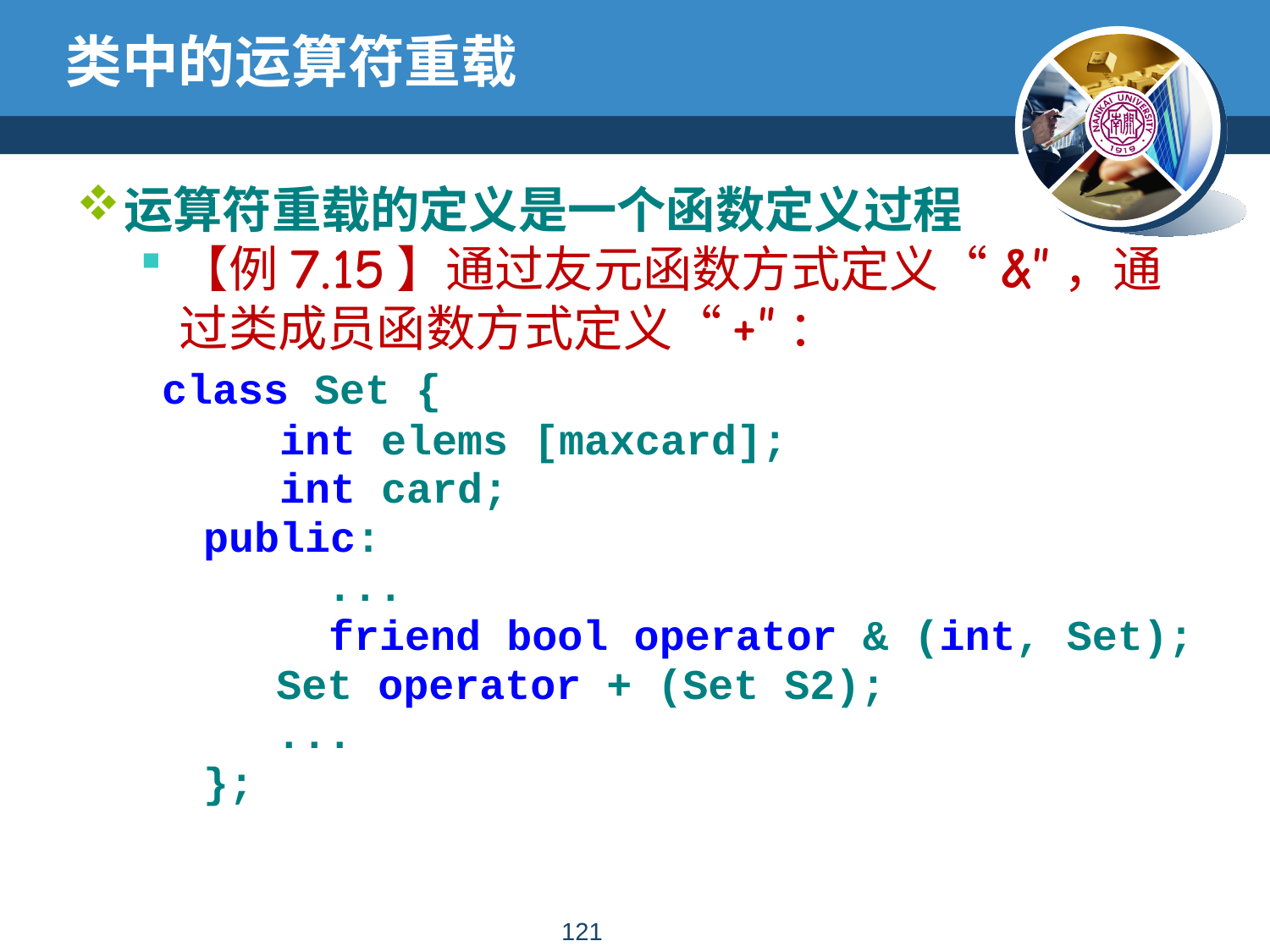

# 类中的运算符重载
运算符重载的定义是一个函数定义过程
【例7.15】通过友元函数方式定义“&”，通过类成员函数方式定义“+”：
    class Set {
        int elems [maxcard];
        int card;
     public:
  	   ...
   	   friend bool operator & (int, Set);
	      Set operator + (Set S2);
	      ...
     };
121